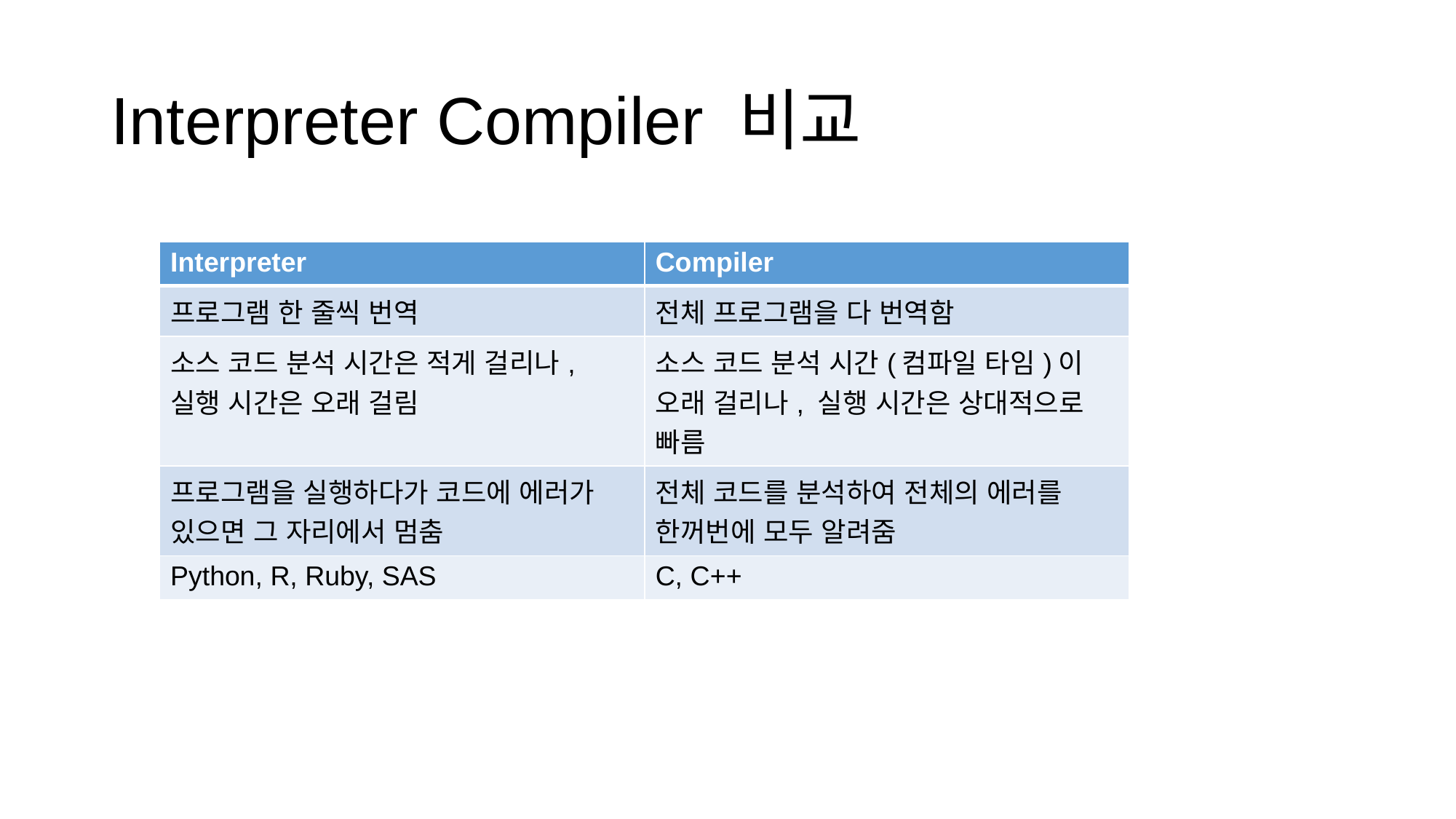

# Interpreter Compiler 비교

| Interpreter | Compiler |
| --- | --- |
| 프로그램 한 줄씩 번역 | 전체 프로그램을 다 번역함 |
| 소스 코드 분석 시간은 적게 걸리나, 실행 시간은 오래 걸림 | 소스 코드 분석 시간(컴파일 타임)이 오래 걸리나, 실행 시간은 상대적으로 빠름 |
| 프로그램을 실행하다가 코드에 에러가 있으면 그 자리에서 멈춤 | 전체 코드를 분석하여 전체의 에러를 한꺼번에 모두 알려줌 |
| Python, R, Ruby, SAS | C, C++ |